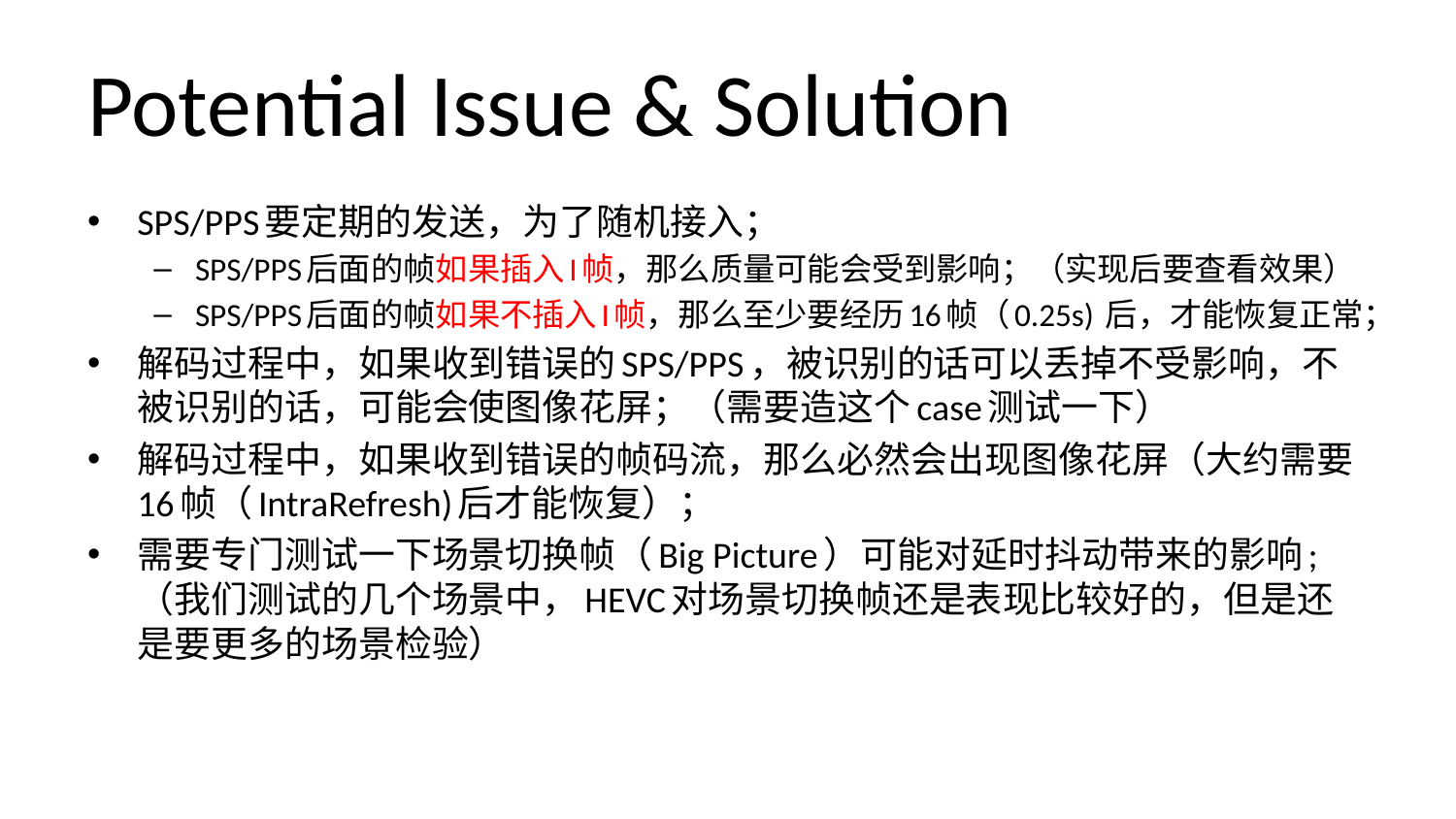

# Potential Issue & Solution
SPS/PPS要定期的发送，为了随机接入；
SPS/PPS后面的帧如果插入I帧，那么质量可能会受到影响；（实现后要查看效果）
SPS/PPS后面的帧如果不插入I帧，那么至少要经历16帧（0.25s) 后，才能恢复正常；
解码过程中，如果收到错误的SPS/PPS，被识别的话可以丢掉不受影响，不被识别的话，可能会使图像花屏；（需要造这个case测试一下）
解码过程中，如果收到错误的帧码流，那么必然会出现图像花屏（大约需要16帧（IntraRefresh)后才能恢复）；
需要专门测试一下场景切换帧（Big Picture）可能对延时抖动带来的影响;（我们测试的几个场景中，HEVC对场景切换帧还是表现比较好的，但是还是要更多的场景检验）